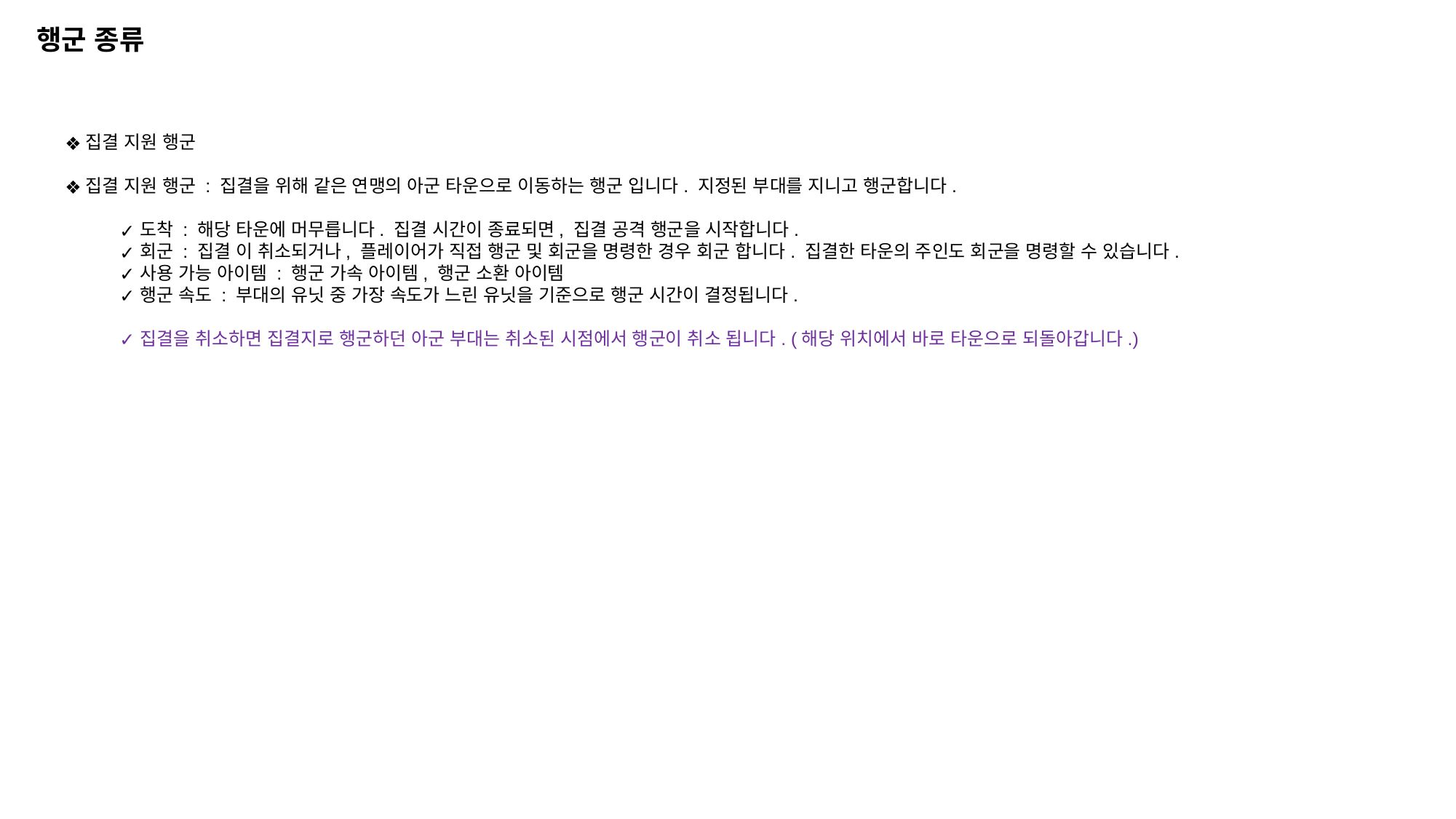

행군 종류
집결 지원 행군

집결 지원 행군 : 집결을 위해 같은 연맹의 아군 타운으로 이동하는 행군 입니다. 지정된 부대를 지니고 행군합니다.

도착 : 해당 타운에 머무릅니다. 집결 시간이 종료되면, 집결 공격 행군을 시작합니다.
회군 : 집결 이 취소되거나, 플레이어가 직접 행군 및 회군을 명령한 경우 회군 합니다. 집결한 타운의 주인도 회군을 명령할 수 있습니다.
사용 가능 아이템 : 행군 가속 아이템, 행군 소환 아이템
행군 속도 : 부대의 유닛 중 가장 속도가 느린 유닛을 기준으로 행군 시간이 결정됩니다.

집결을 취소하면 집결지로 행군하던 아군 부대는 취소된 시점에서 행군이 취소 됩니다. (해당 위치에서 바로 타운으로 되돌아갑니다.)